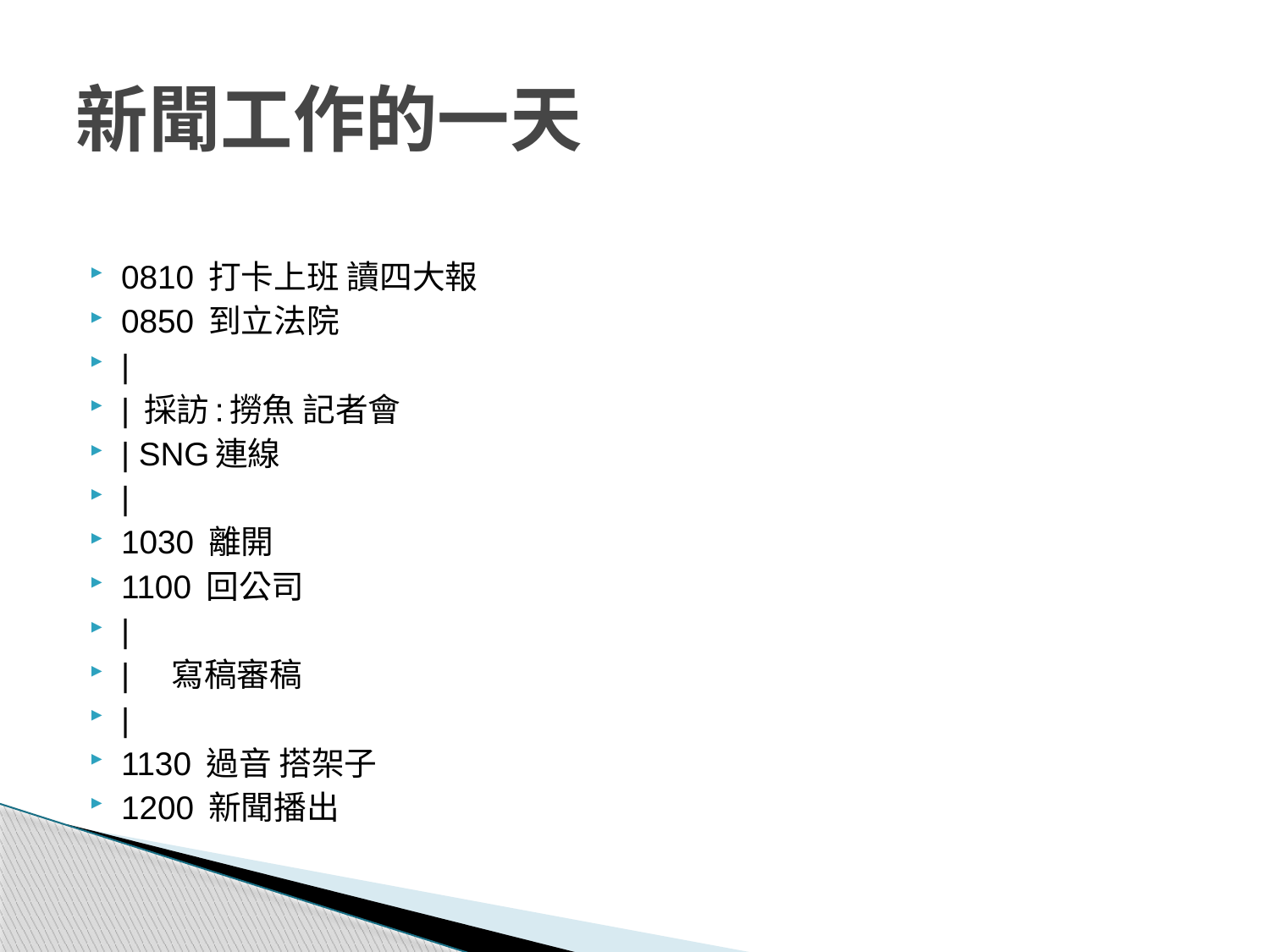

# 新聞工作的一天

0810 打卡上班 讀四大報
0850 到立法院
|
| 採訪:撈魚 記者會
| SNG連線
|
1030 離開
1100 回公司
|
|    寫稿審稿
|
1130 過音 搭架子
1200 新聞播出